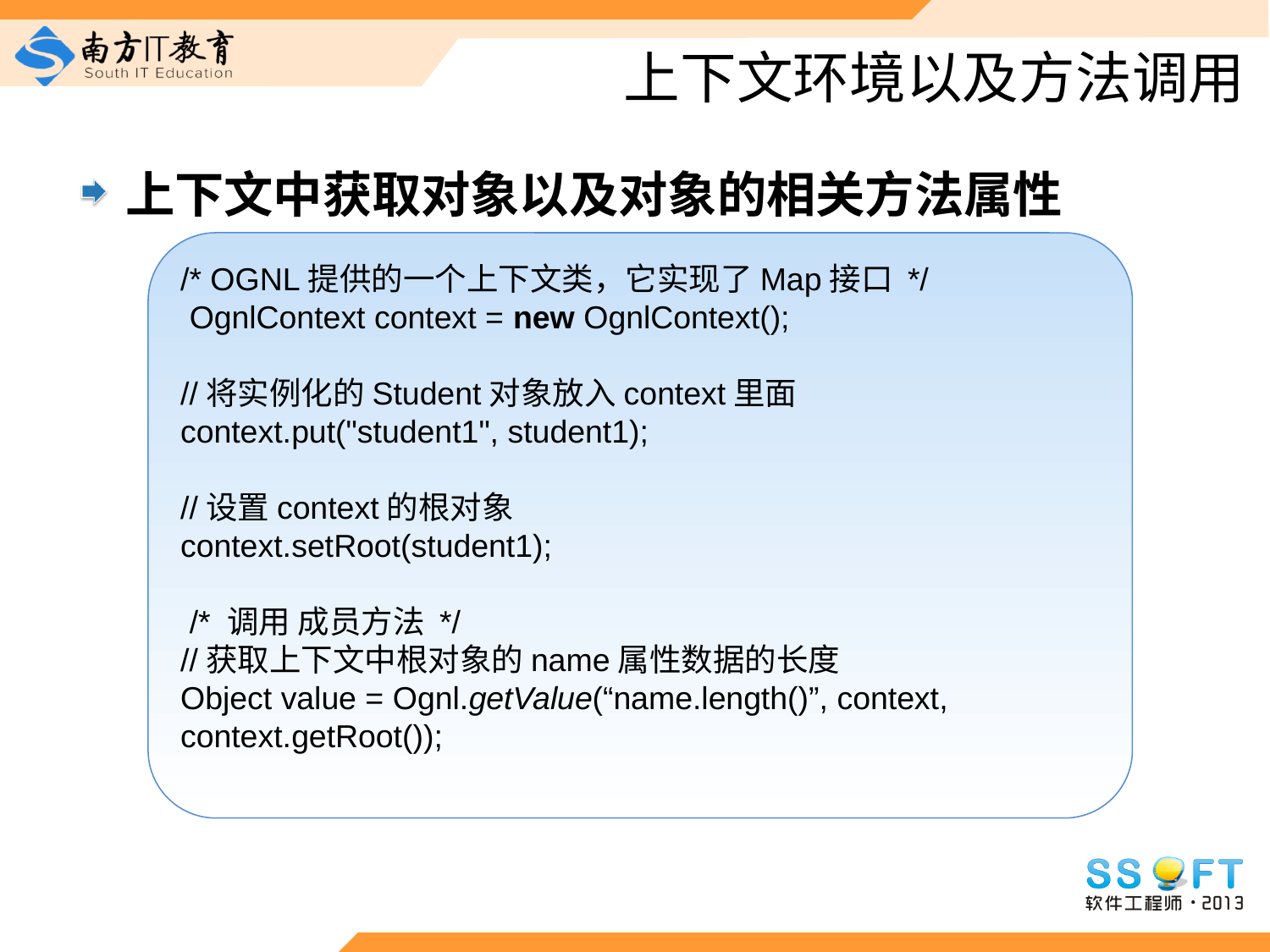

# 上下文环境以及方法调用
上下文中获取对象以及对象的相关方法属性

/* OGNL提供的一个上下文类，它实现了Map接口 */
 OgnlContext context = new OgnlContext();

//将实例化的Student对象放入context里面
context.put("student1", student1);

//设置context的根对象
context.setRoot(student1);

 /* 调用 成员方法 */
//获取上下文中根对象的name属性数据的长度
Object value = Ognl.getValue(“name.length()”, context,
context.getRoot());